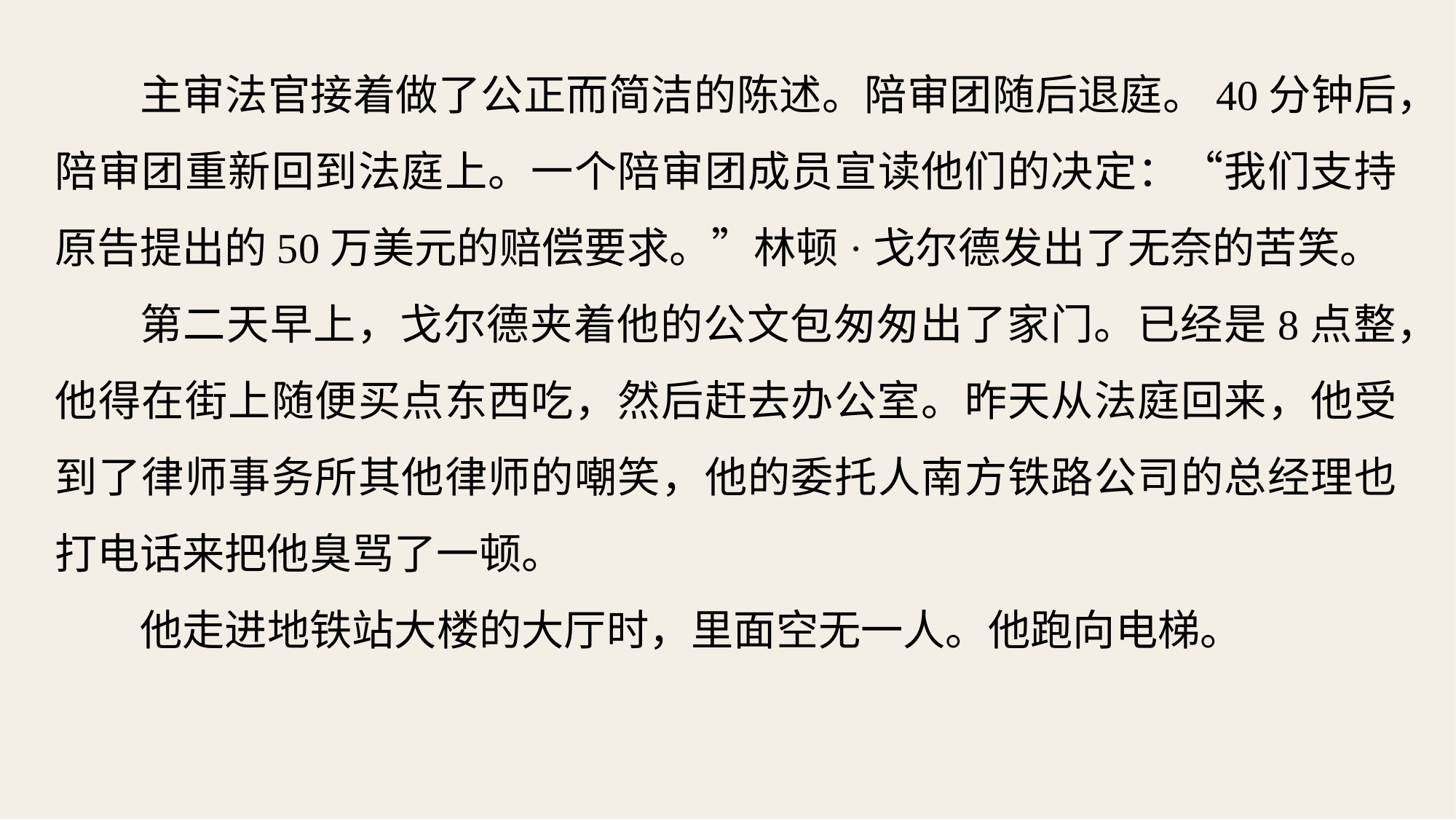

主审法官接着做了公正而简洁的陈述。陪审团随后退庭。40分钟后，陪审团重新回到法庭上。一个陪审团成员宣读他们的决定：“我们支持原告提出的50万美元的赔偿要求。”林顿·戈尔德发出了无奈的苦笑。
第二天早上，戈尔德夹着他的公文包匆匆出了家门。已经是8点整，他得在街上随便买点东西吃，然后赶去办公室。昨天从法庭回来，他受到了律师事务所其他律师的嘲笑，他的委托人南方铁路公司的总经理也打电话来把他臭骂了一顿。
他走进地铁站大楼的大厅时，里面空无一人。他跑向电梯。